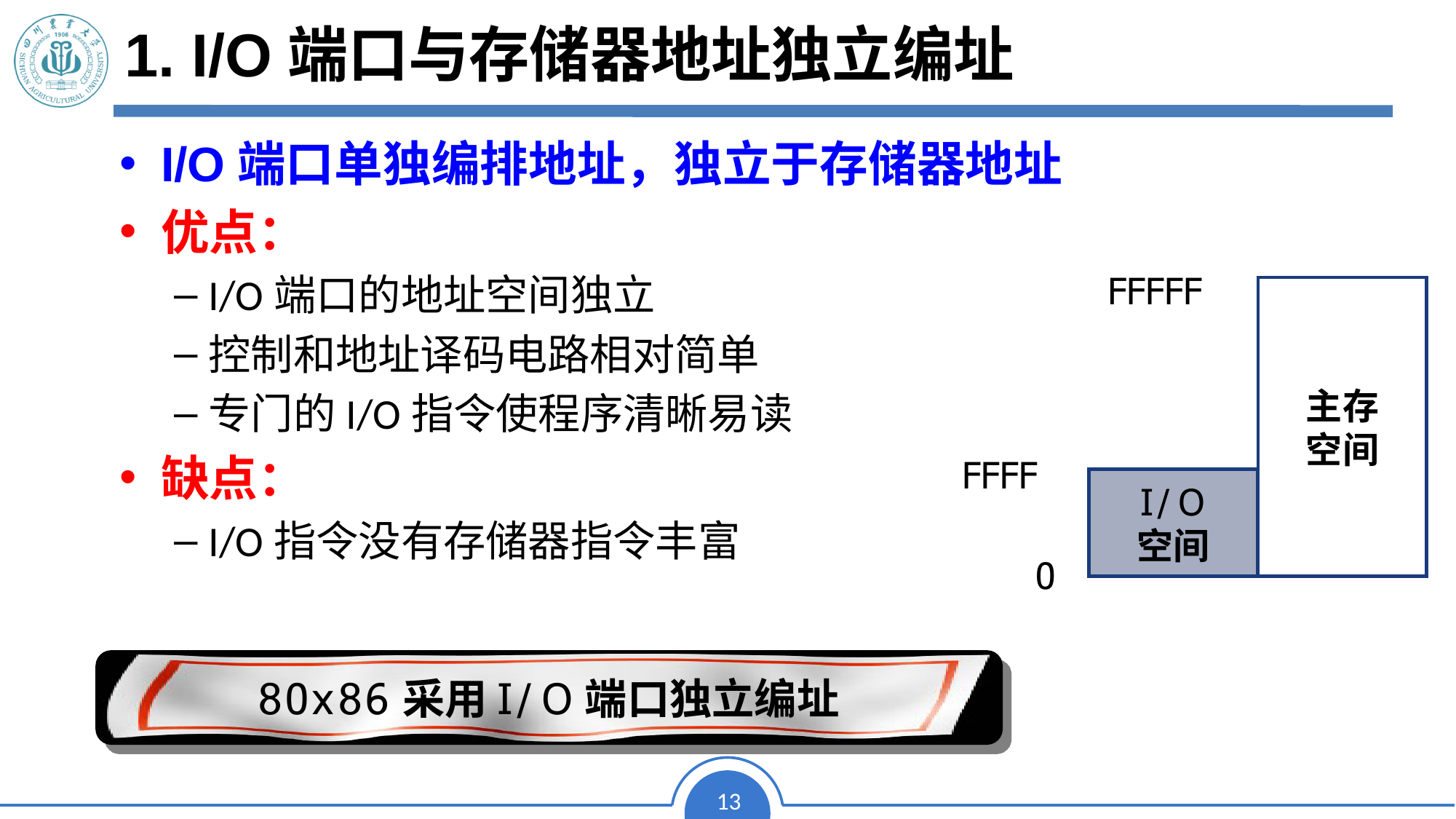

# 1. I/O端口与存储器地址独立编址
I/O端口单独编排地址，独立于存储器地址
优点：
I/O端口的地址空间独立
控制和地址译码电路相对简单
专门的I/O指令使程序清晰易读
缺点：
I/O指令没有存储器指令丰富
FFFFF
主存
空间
FFFF
I/O
空间
0
80x86采用I/O端口独立编址